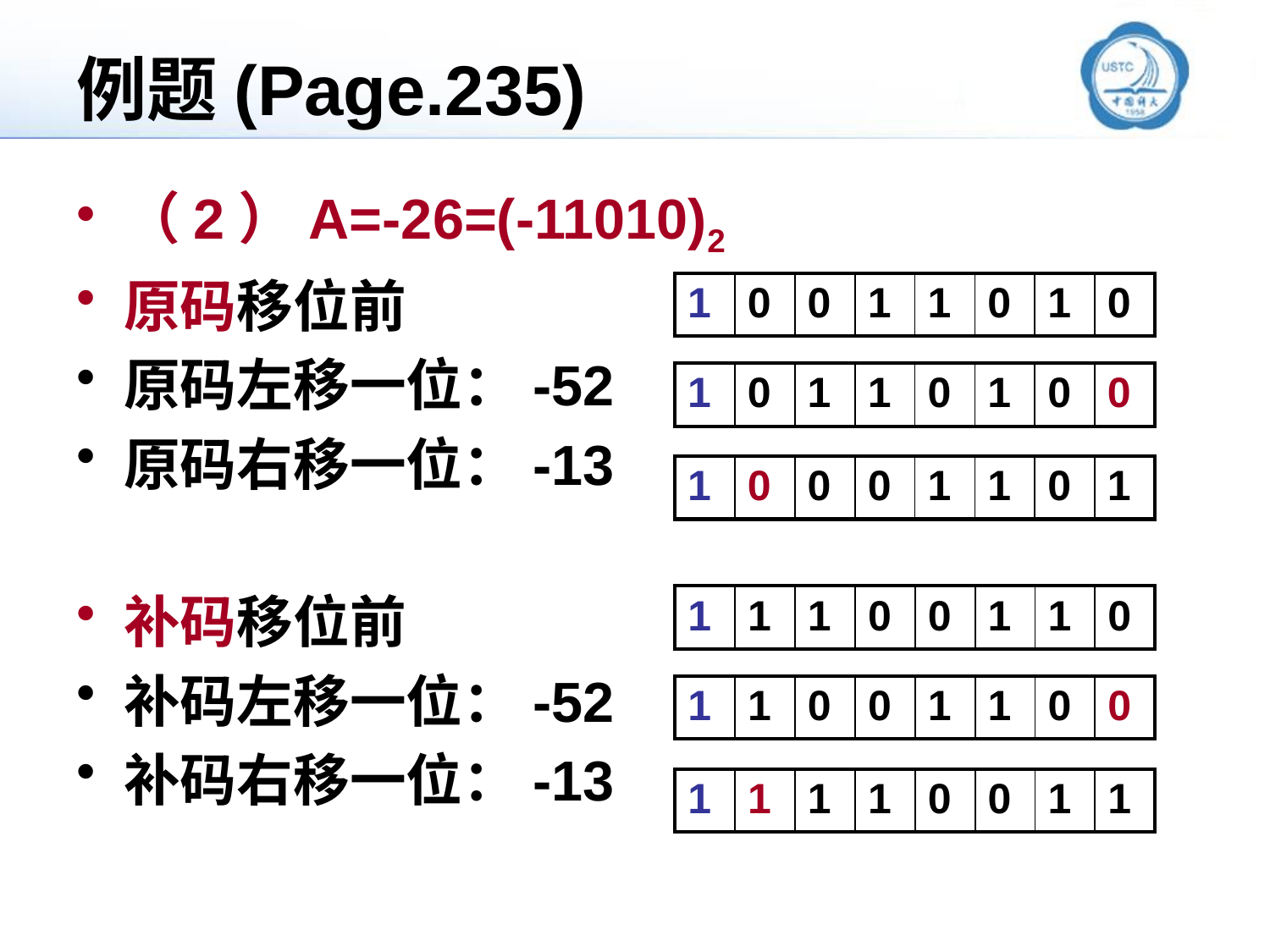

# 例题(Page.235)
（2）A=-26=(-11010)2
原码移位前
原码左移一位：-52
原码右移一位：-13

补码移位前
补码左移一位：-52
补码右移一位：-13
| 1 | 0 | 0 | 1 | 1 | 0 | 1 | 0 |
| --- | --- | --- | --- | --- | --- | --- | --- |
| 1 | 0 | 1 | 1 | 0 | 1 | 0 | 0 |
| --- | --- | --- | --- | --- | --- | --- | --- |
| 1 | 0 | 0 | 0 | 1 | 1 | 0 | 1 |
| --- | --- | --- | --- | --- | --- | --- | --- |
| 1 | 1 | 1 | 0 | 0 | 1 | 1 | 0 |
| --- | --- | --- | --- | --- | --- | --- | --- |
| 1 | 1 | 0 | 0 | 1 | 1 | 0 | 0 |
| --- | --- | --- | --- | --- | --- | --- | --- |
| 1 | 1 | 1 | 1 | 0 | 0 | 1 | 1 |
| --- | --- | --- | --- | --- | --- | --- | --- |